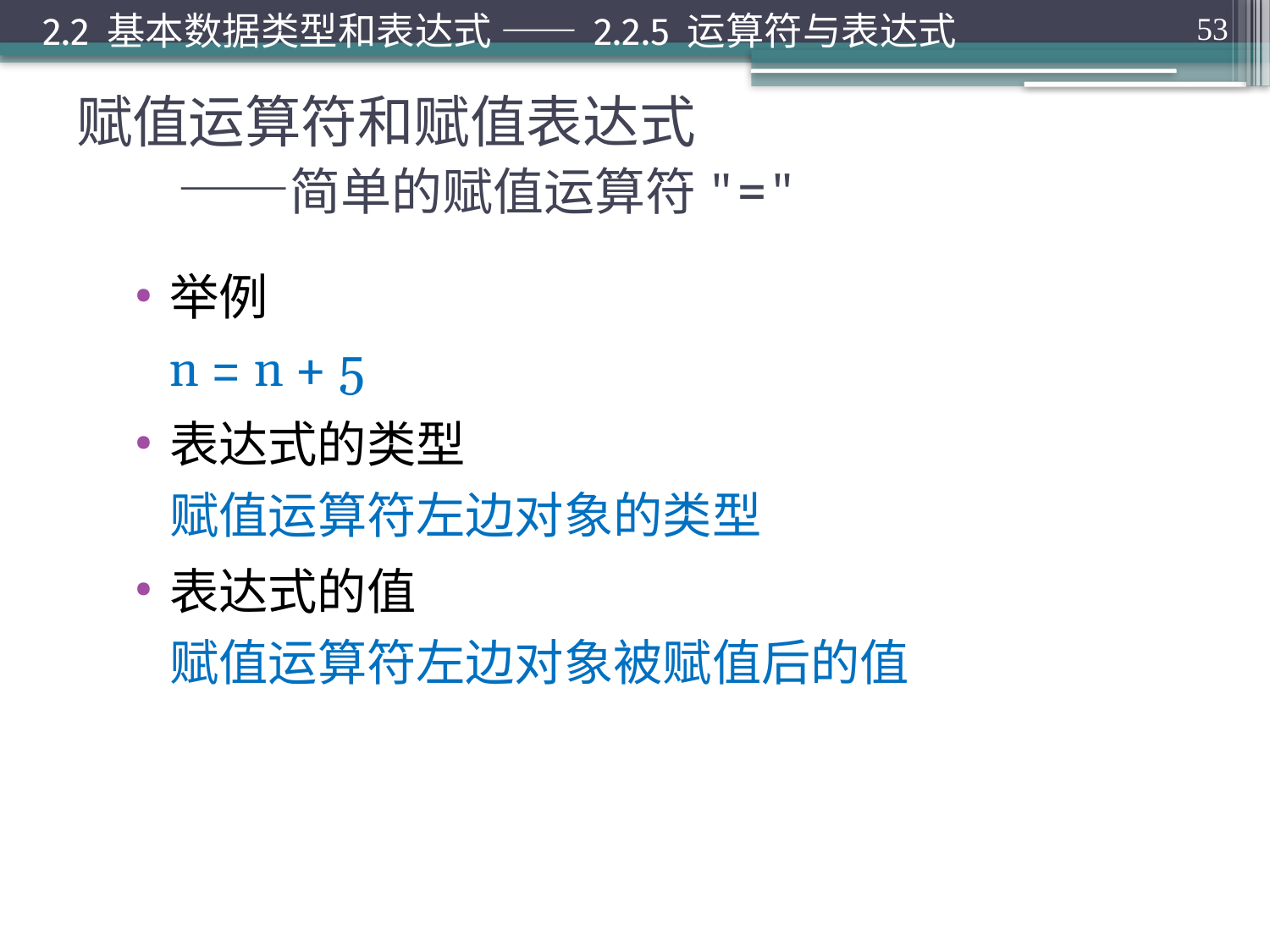

2.2 基本数据类型和表达式 —— 2.2.5 运算符与表达式
53
# 赋值运算符和赋值表达式 ——简单的赋值运算符"="
举例
n = n + 5
表达式的类型
赋值运算符左边对象的类型
表达式的值
赋值运算符左边对象被赋值后的值